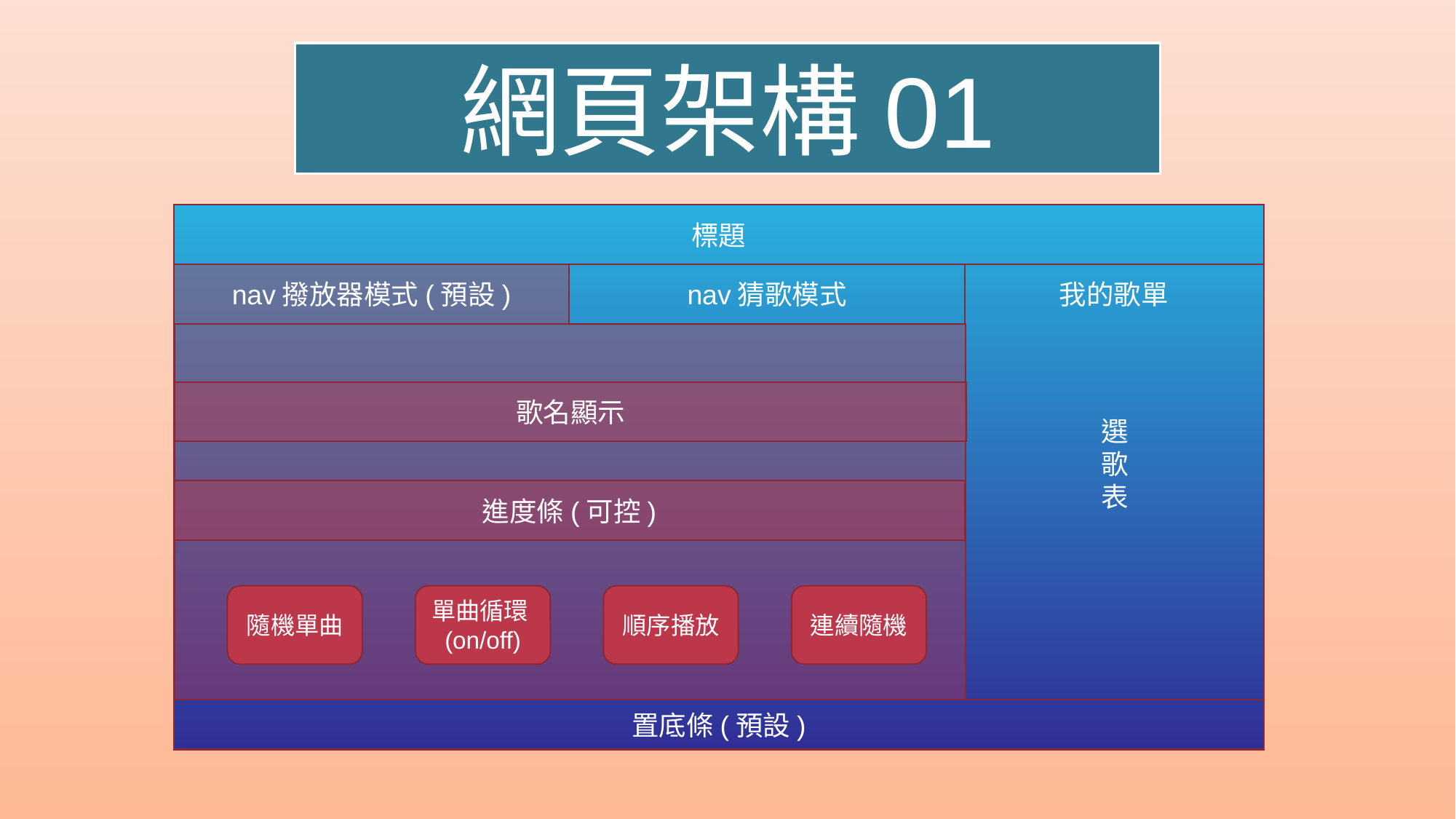

網頁架構01

標題
nav撥放器模式(預設)
nav猜歌模式
我的歌單

歌名顯示
選歌表
進度條(可控)
順序播放
連續隨機
隨機單曲
單曲循環(on/off)
置底條(預設)